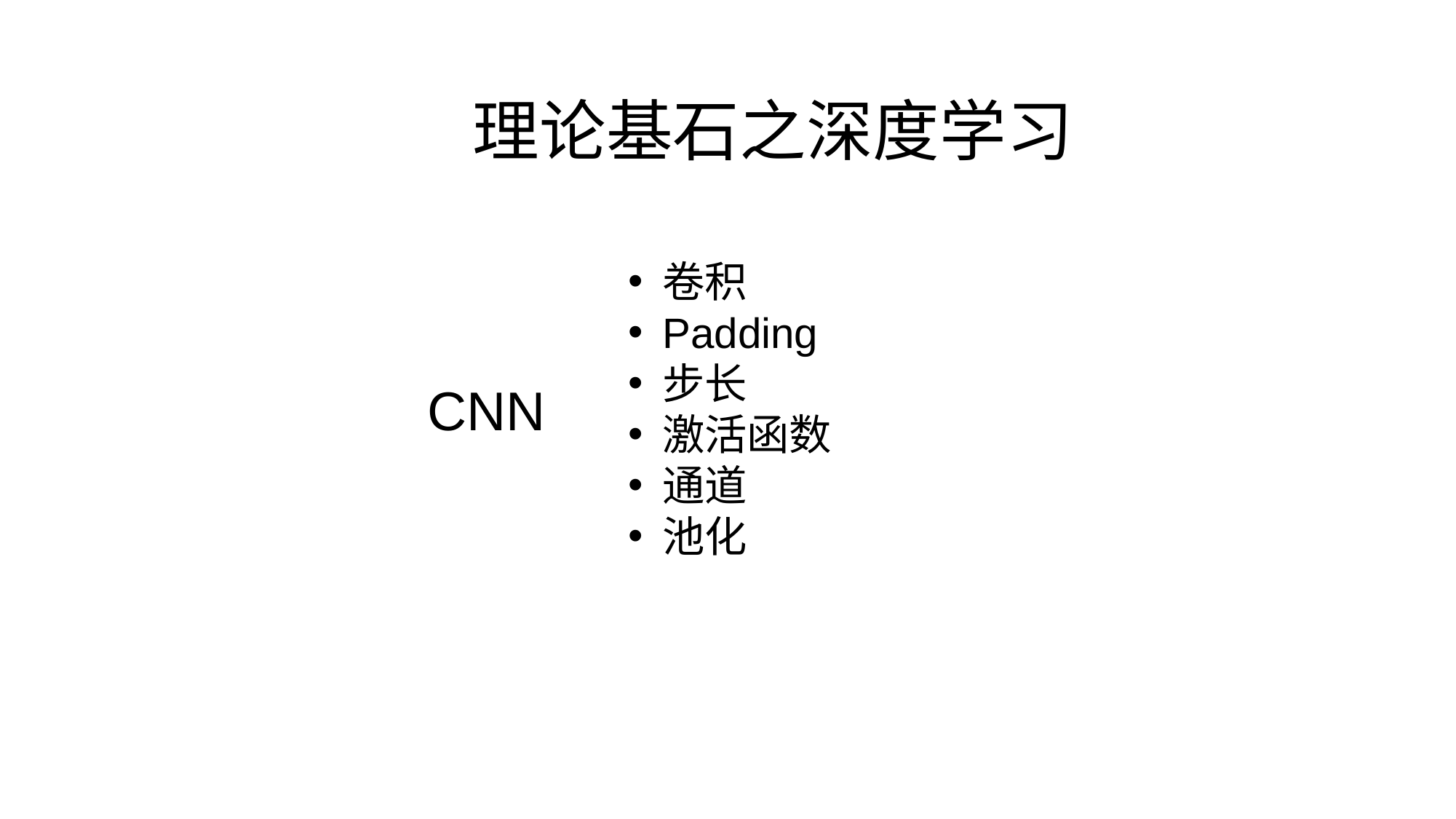

# 理论基石之深度学习
卷积
Padding
步长
激活函数
通道
池化
CNN